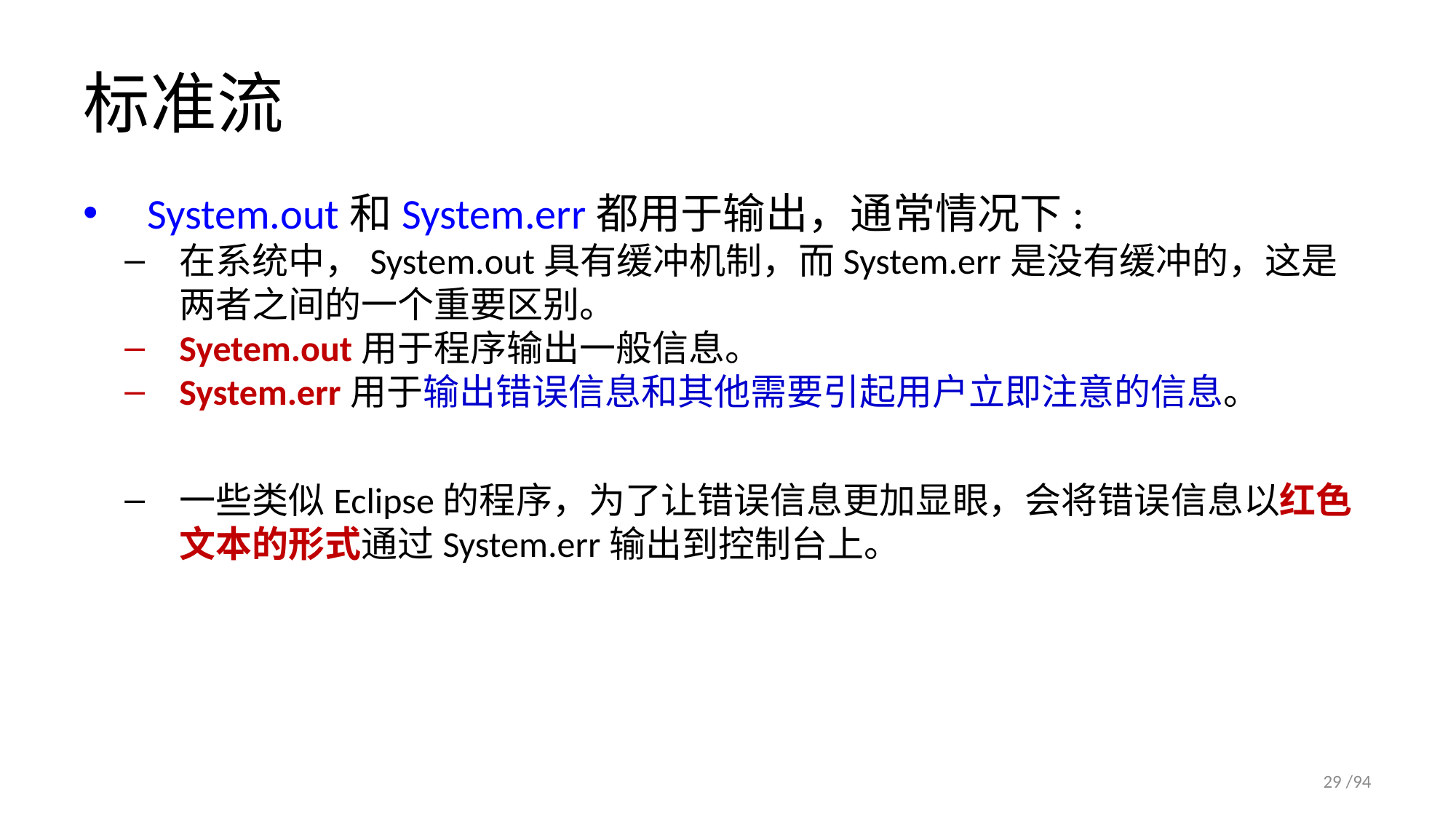

# 标准流
System.out和System.err都用于输出，通常情况下:
在系统中，System.out具有缓冲机制，而System.err是没有缓冲的，这是两者之间的一个重要区别。
Syetem.out用于程序输出一般信息。
System.err用于输出错误信息和其他需要引起用户立即注意的信息。

一些类似Eclipse的程序，为了让错误信息更加显眼，会将错误信息以红色文本的形式通过System.err输出到控制台上。

29 /94